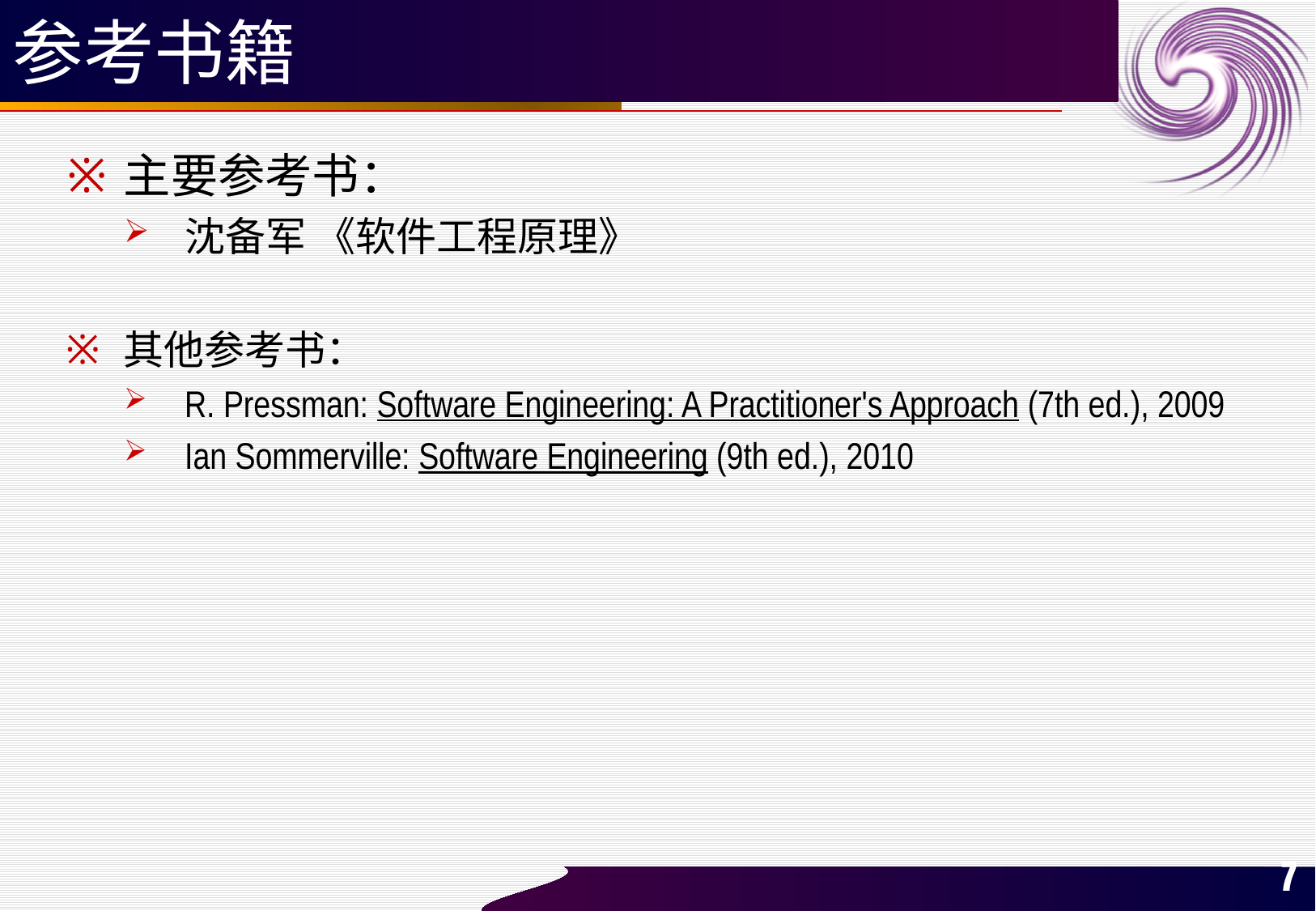

# 参考书籍
主要参考书：
沈备军 《软件工程原理》

其他参考书：
R. Pressman: Software Engineering: A Practitioner's Approach (7th ed.), 2009
Ian Sommerville: Software Engineering (9th ed.), 2010

7